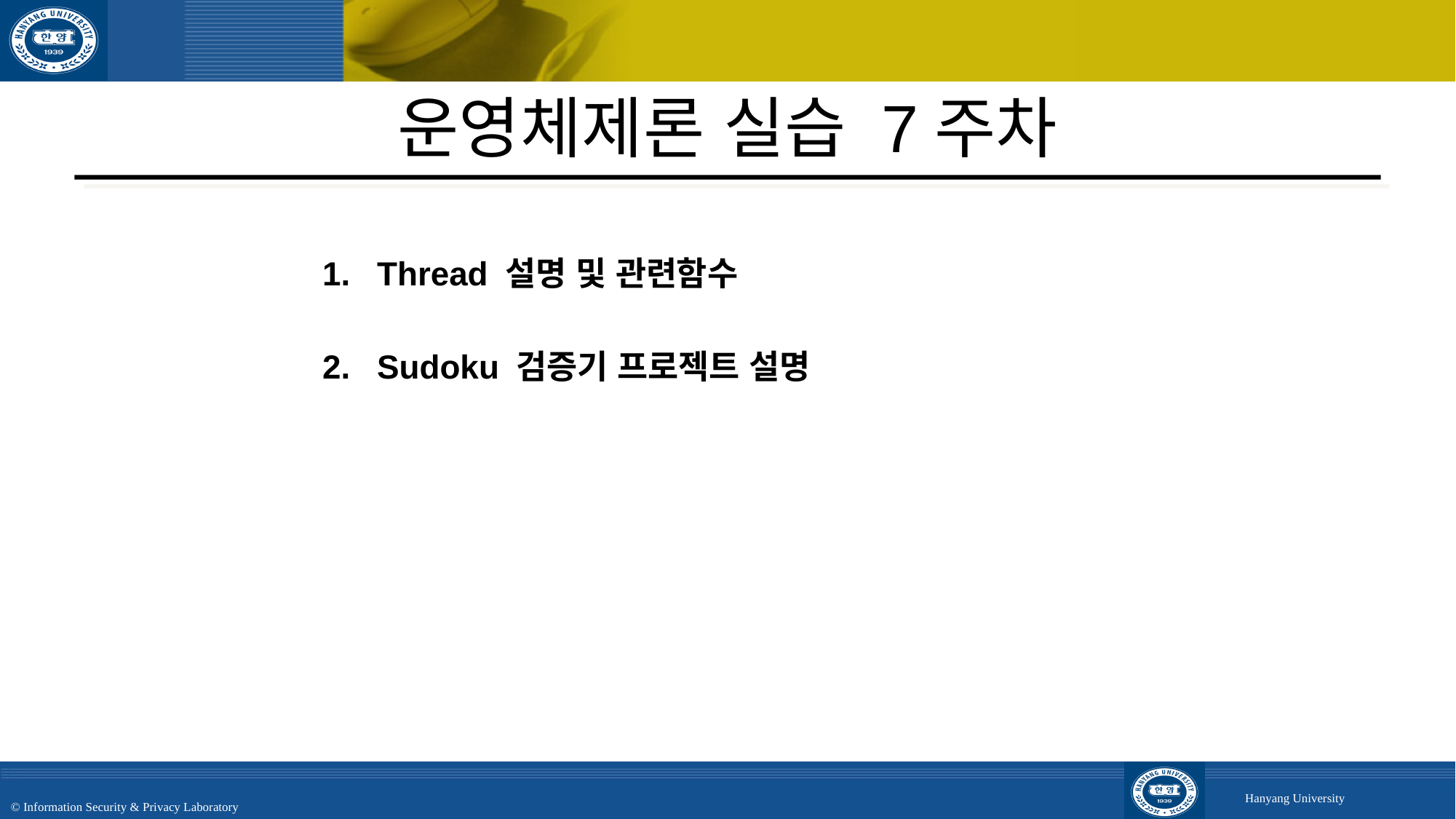

# 운영체제론 실습 7주차

Thread 설명 및 관련함수

Sudoku 검증기 프로젝트 설명